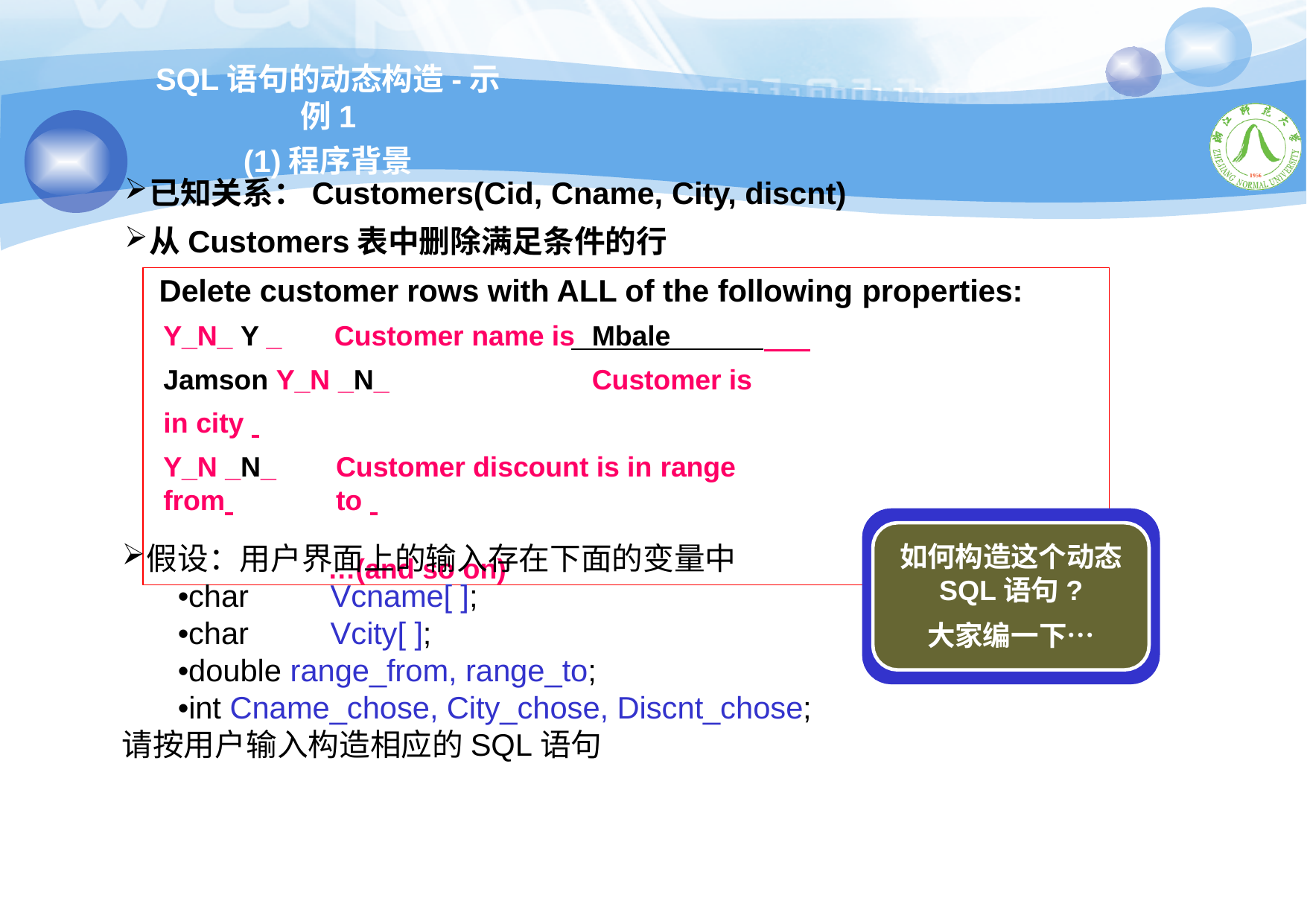

# SQL语句的动态构造-示例1
(1)程序背景
已知关系：Customers(Cid, Cname, City, discnt)
从Customers表中删除满足条件的行
Delete customer rows with ALL of the following properties:
Y_N_ Y _	Customer name is	Mbale  Jamson Y_N _N_	Customer is  in city
Y_N _N_	Customer discount is in range from 	to
…(and so on)

假设：用户界面上的输入存在下面的变量中
•char	Vcname[ ];
•char	Vcity[ ];
•double range_from, range_to;
•int Cname_chose, City_chose, Discnt_chose;  请按用户输入构造相应的SQL语句
如何构造这个动态
SQL语句?
大家编一下…